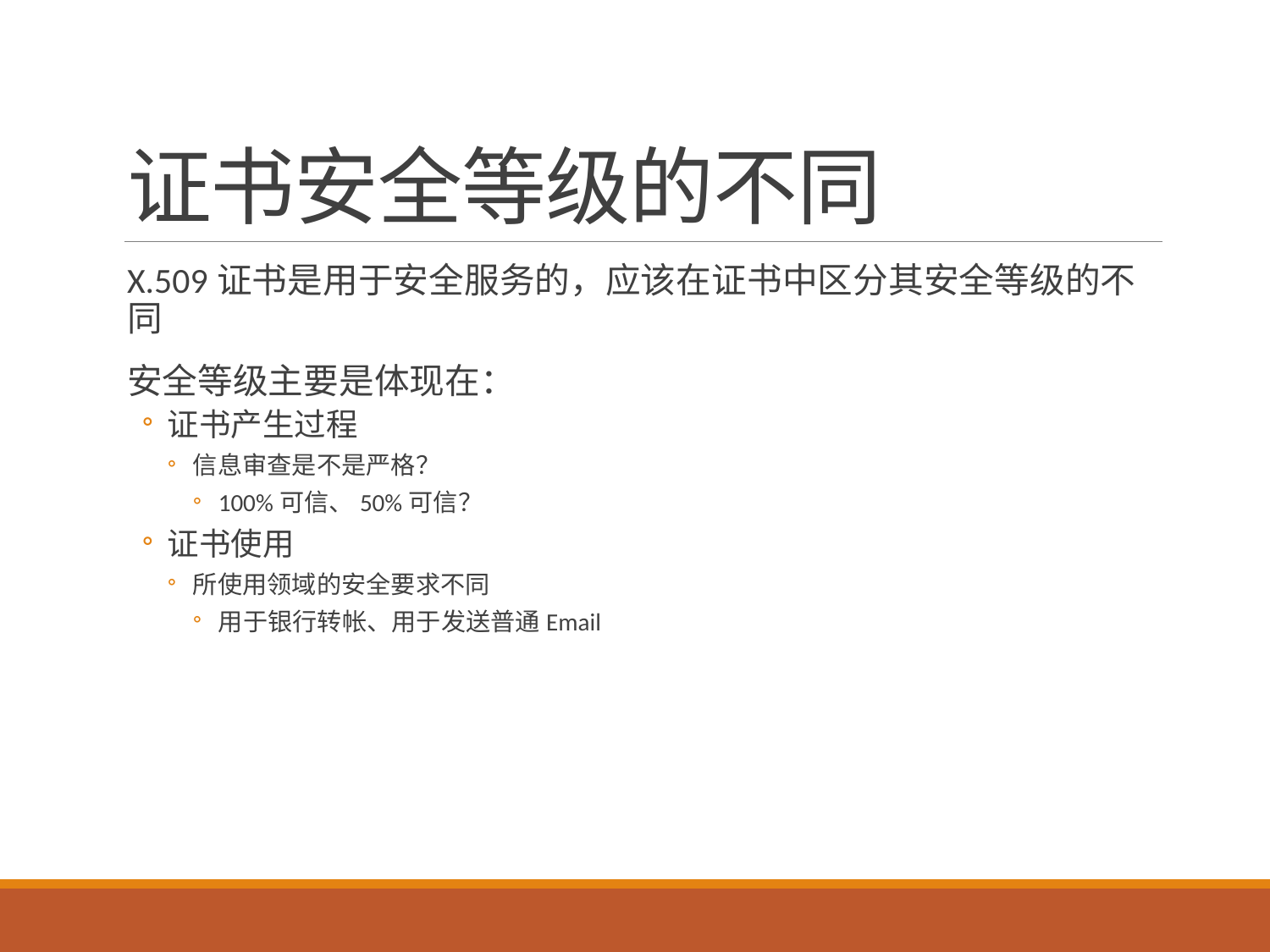

# 证书安全等级的不同
X.509证书是用于安全服务的，应该在证书中区分其安全等级的不同
安全等级主要是体现在：
证书产生过程
信息审查是不是严格？
100%可信、50%可信？
证书使用
所使用领域的安全要求不同
用于银行转帐、用于发送普通Email
82